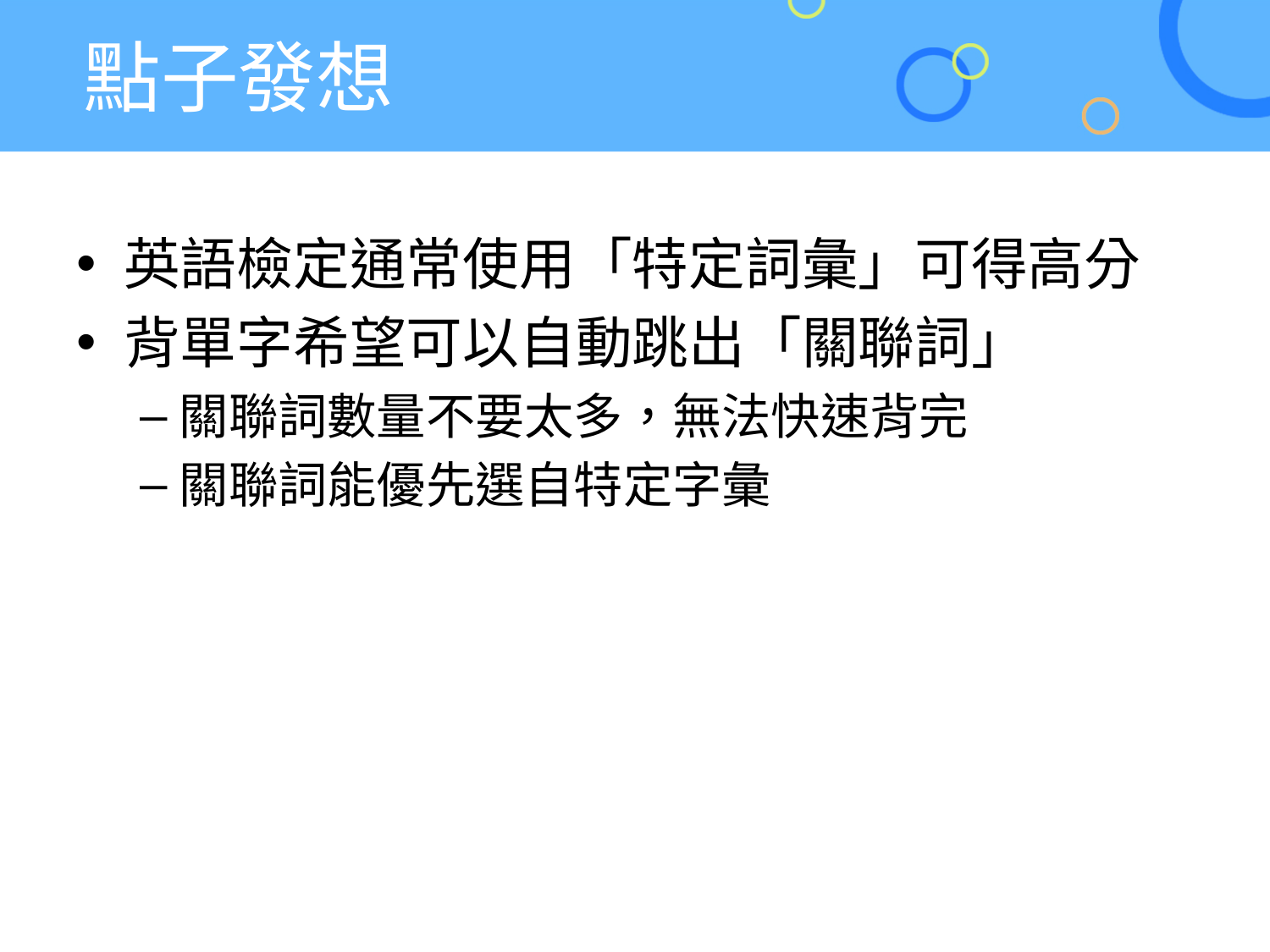

# 點子發想
英語檢定通常使用「特定詞彙」可得高分
背單字希望可以自動跳出「關聯詞」
關聯詞數量不要太多，無法快速背完
關聯詞能優先選自特定字彙